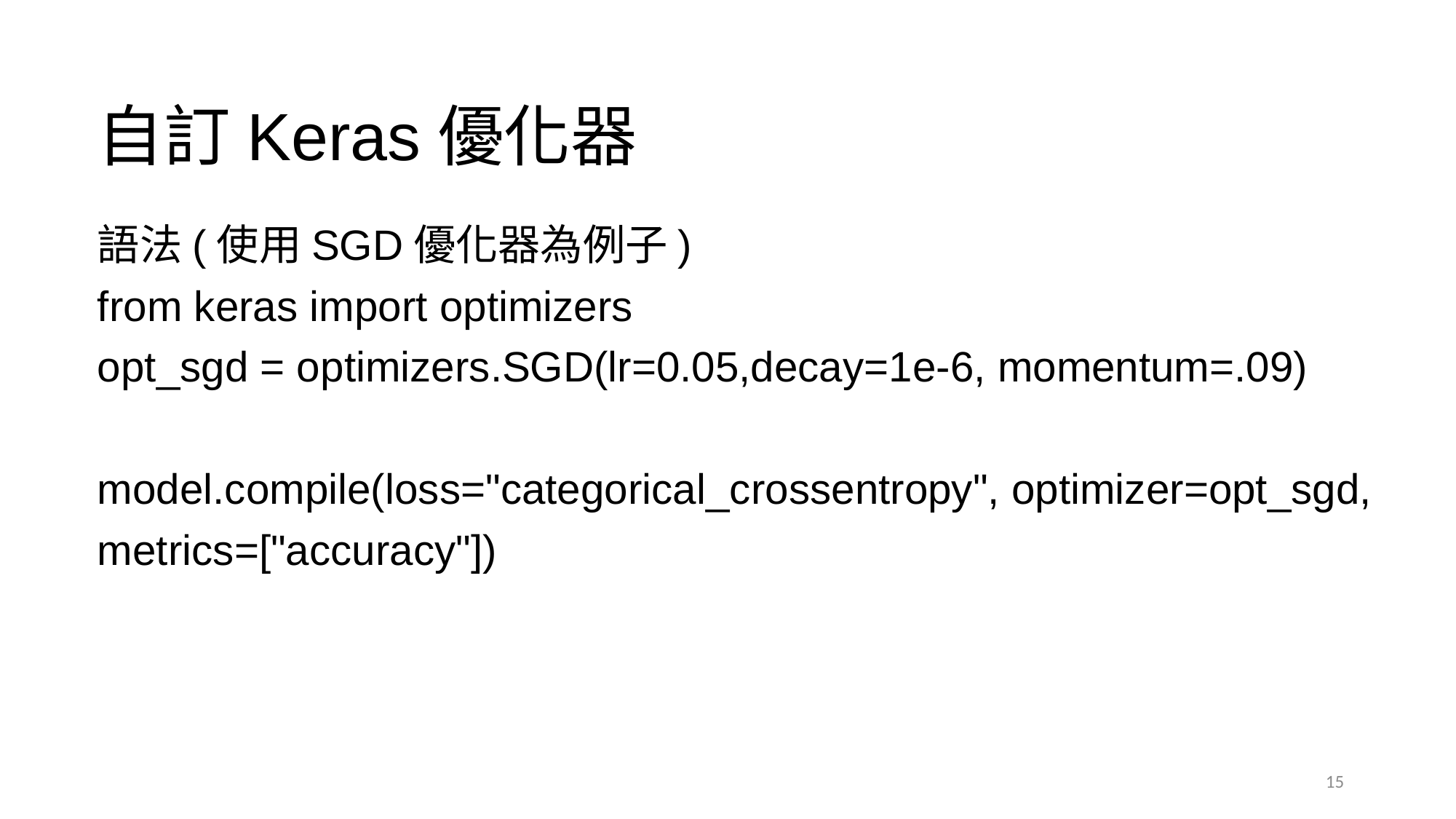

# 自訂Keras優化器
語法(使用SGD優化器為例子)
from keras import optimizers
opt_sgd = optimizers.SGD(lr=0.05,decay=1e-6, momentum=.09)

model.compile(loss="categorical_crossentropy", optimizer=opt_sgd,
metrics=["accuracy"])
15